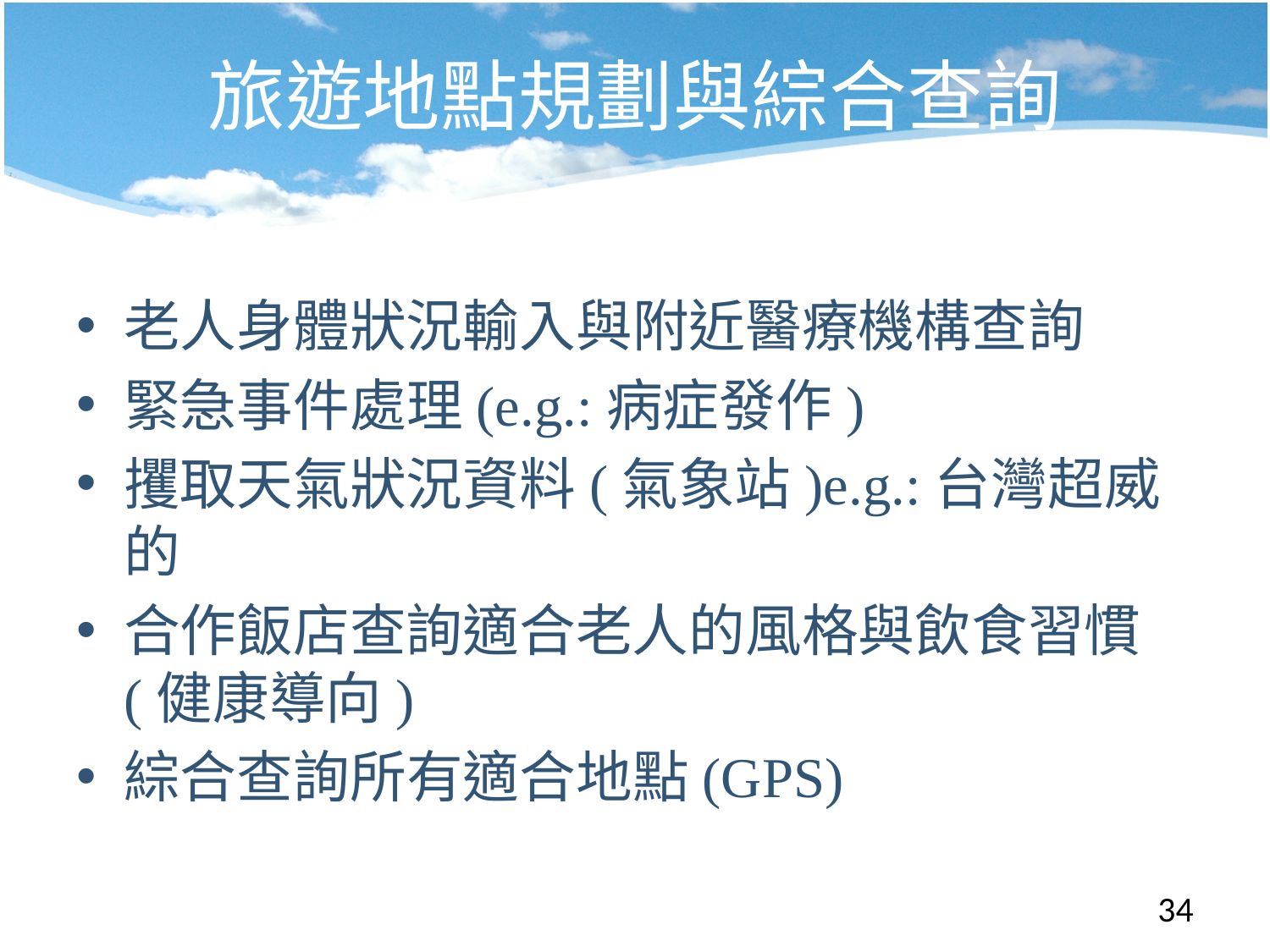

# 旅遊地點規劃與綜合查詢
老人身體狀況輸入與附近醫療機構查詢
緊急事件處理(e.g.:病症發作)
攫取天氣狀況資料(氣象站)e.g.:台灣超威的
合作飯店查詢適合老人的風格與飲食習慣(健康導向)
綜合查詢所有適合地點(GPS)

34